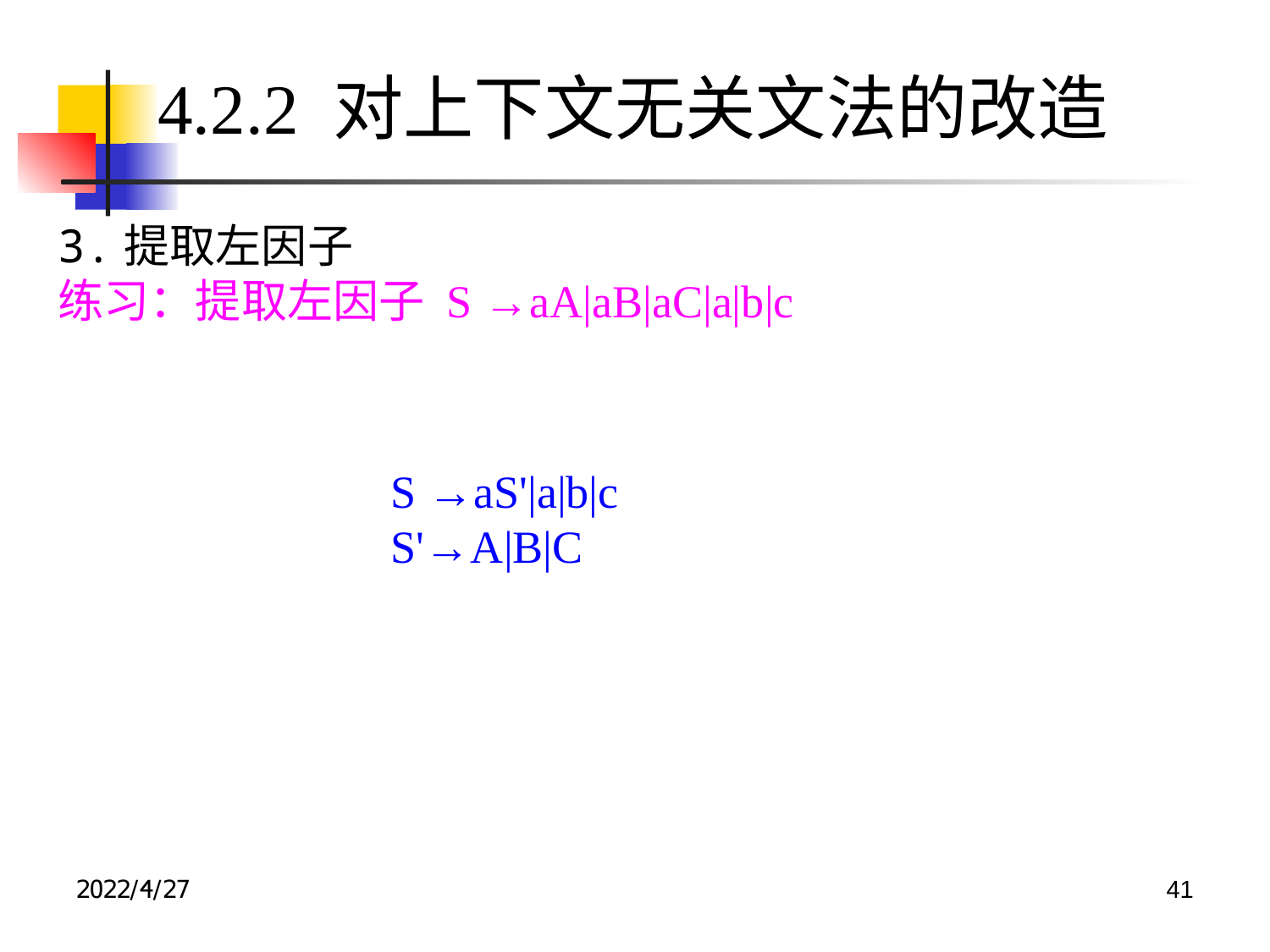

4.2.2 对上下文无关文法的改造
3.提取左因子
练习：提取左因子 S →aA|aB|aC|a|b|c

S →aS'|a|b|c
S'→A|B|C
2022/4/27
41